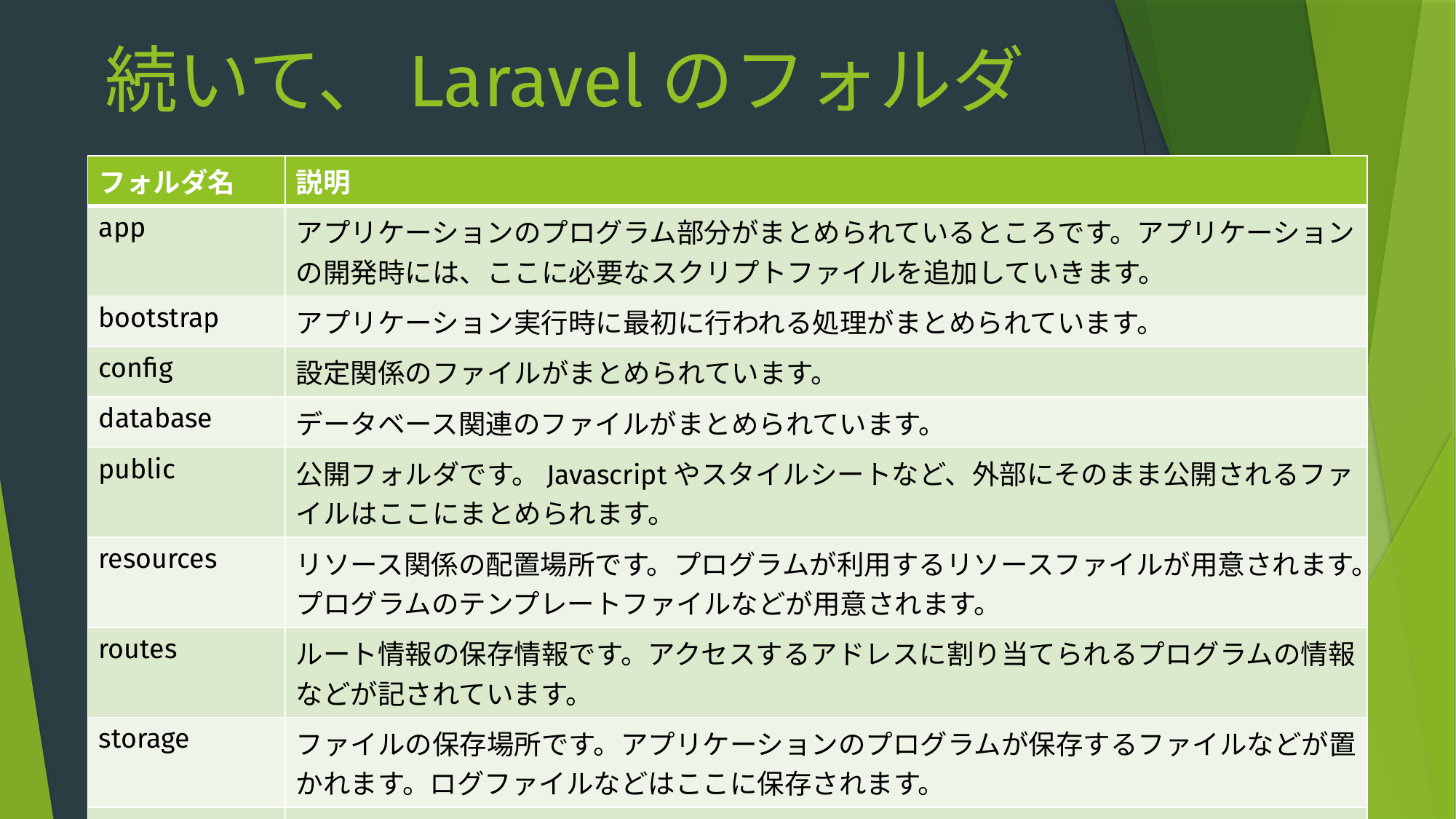

# 続いて、Laravelのフォルダ
| フォルダ名 | 説明 |
| --- | --- |
| app | アプリケーションのプログラム部分がまとめられているところです。アプリケーションの開発時には、ここに必要なスクリプトファイルを追加していきます。 |
| bootstrap | アプリケーション実行時に最初に行われる処理がまとめられています。 |
| config | 設定関係のファイルがまとめられています。 |
| database | データベース関連のファイルがまとめられています。 |
| public | 公開フォルダです。Javascriptやスタイルシートなど、外部にそのまま公開されるファイルはここにまとめられます。 |
| resources | リソース関係の配置場所です。プログラムが利用するリソースファイルが用意されます。プログラムのテンプレートファイルなどが用意されます。 |
| routes | ルート情報の保存情報です。アクセスするアドレスに割り当てられるプログラムの情報などが記されています。 |
| storage | ファイルの保存場所です。アプリケーションのプログラムが保存するファイルなどが置かれます。ログファイルなどはここに保存されます。 |
| tests | ユニットテスト関係のファイルが用意されています。 |
| vendor | フレームワーク本体のプログラムがまとめられています。 |